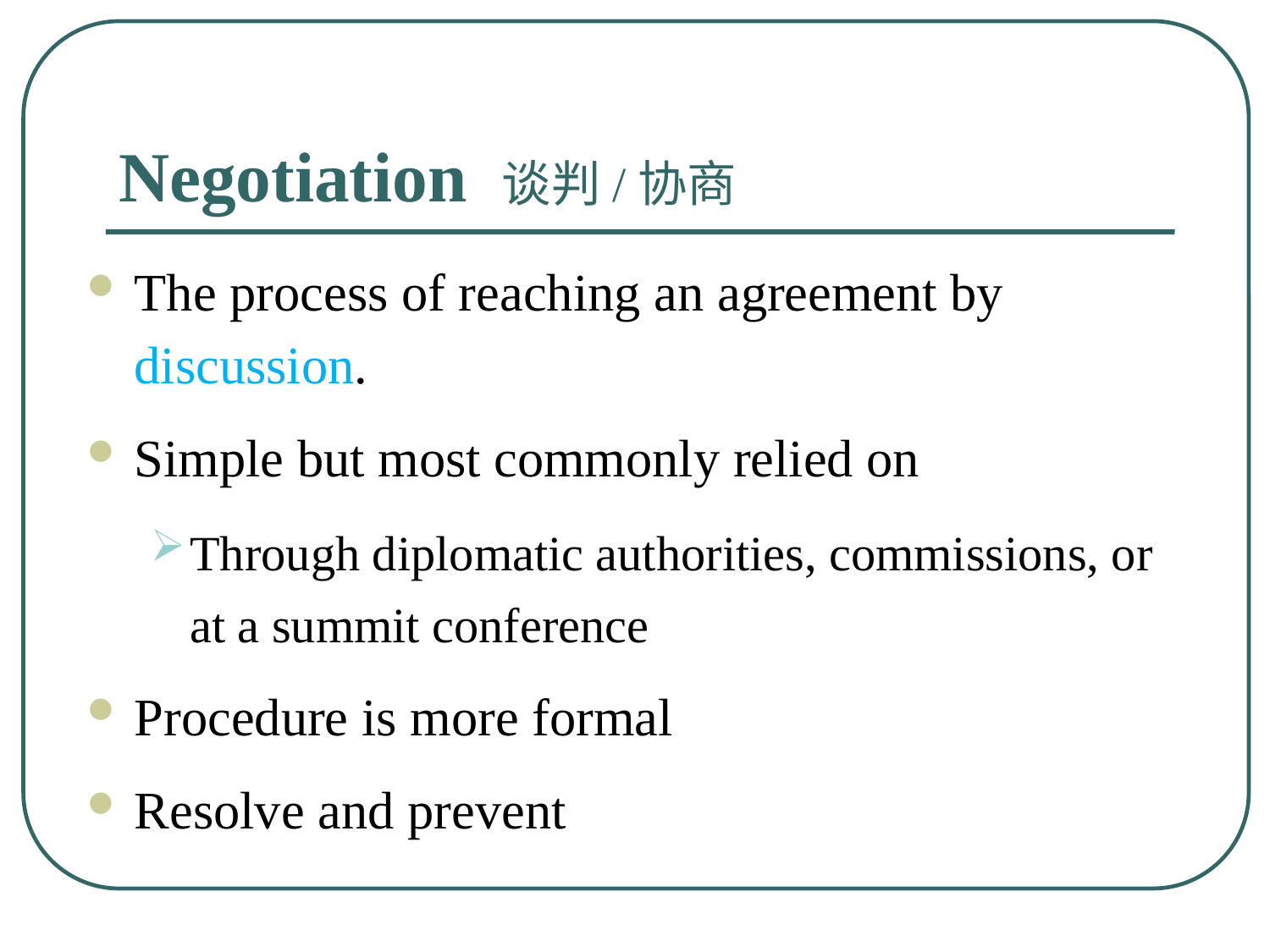

# Negotiation 谈判/协商
The process of reaching an agreement by discussion.
Simple but most commonly relied on
Through diplomatic authorities, commissions, or at a summit conference
Procedure is more formal
Resolve and prevent